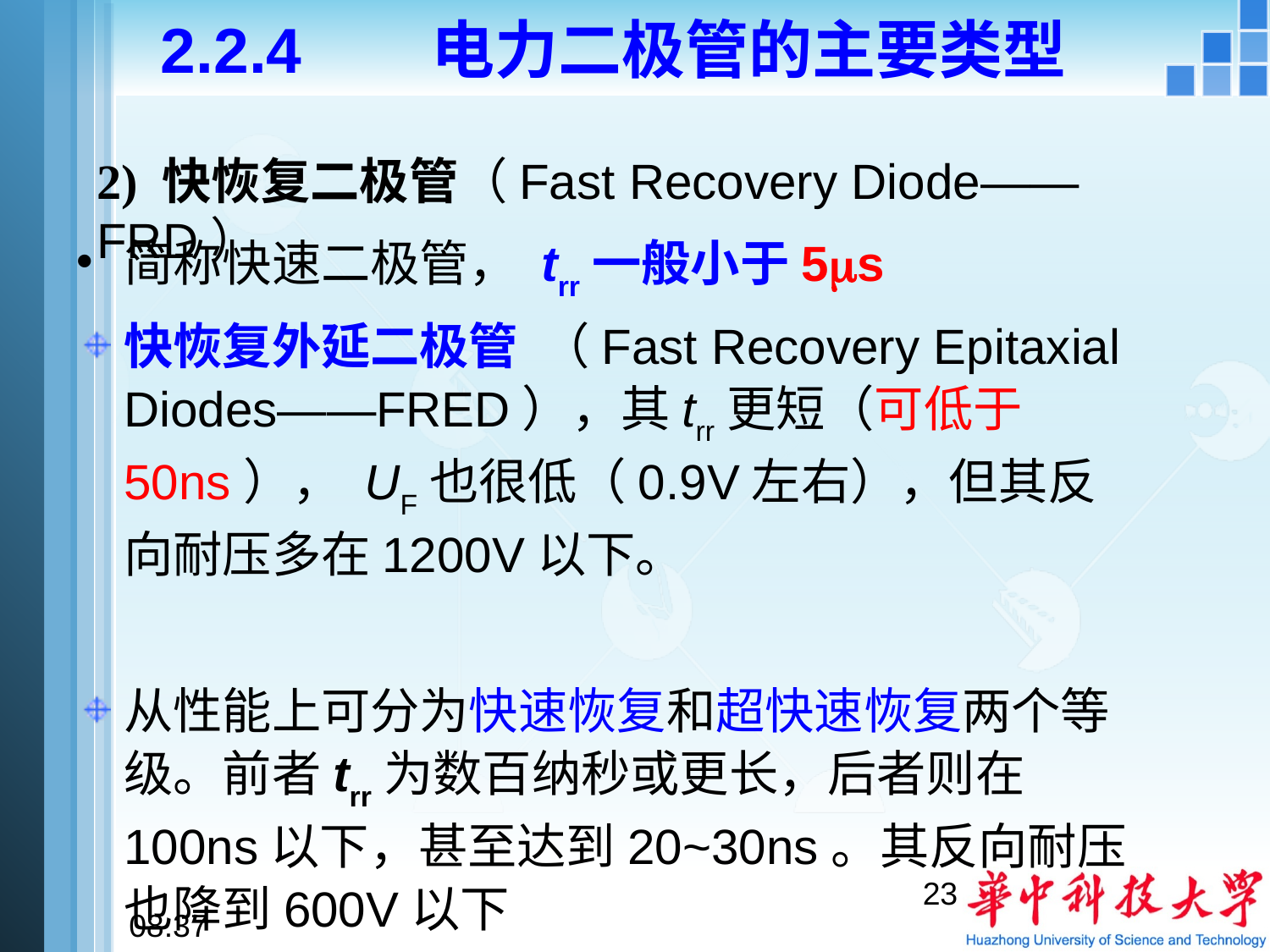

# 2.2.4   电力二极管的主要类型
2) 快恢复二极管（Fast Recovery Diode——FRD）
简称快速二极管， trr一般小于5μs
快恢复外延二极管  （Fast Recovery Epitaxial Diodes——FRED），其trr更短（可低于50ns）， UF也很低（0.9V左右），但其反向耐压多在1200V以下。

从性能上可分为快速恢复和超快速恢复两个等级。前者trr为数百纳秒或更长，后者则在100ns以下，甚至达到20~30ns。其反向耐压也降到600V以下

23
08:37